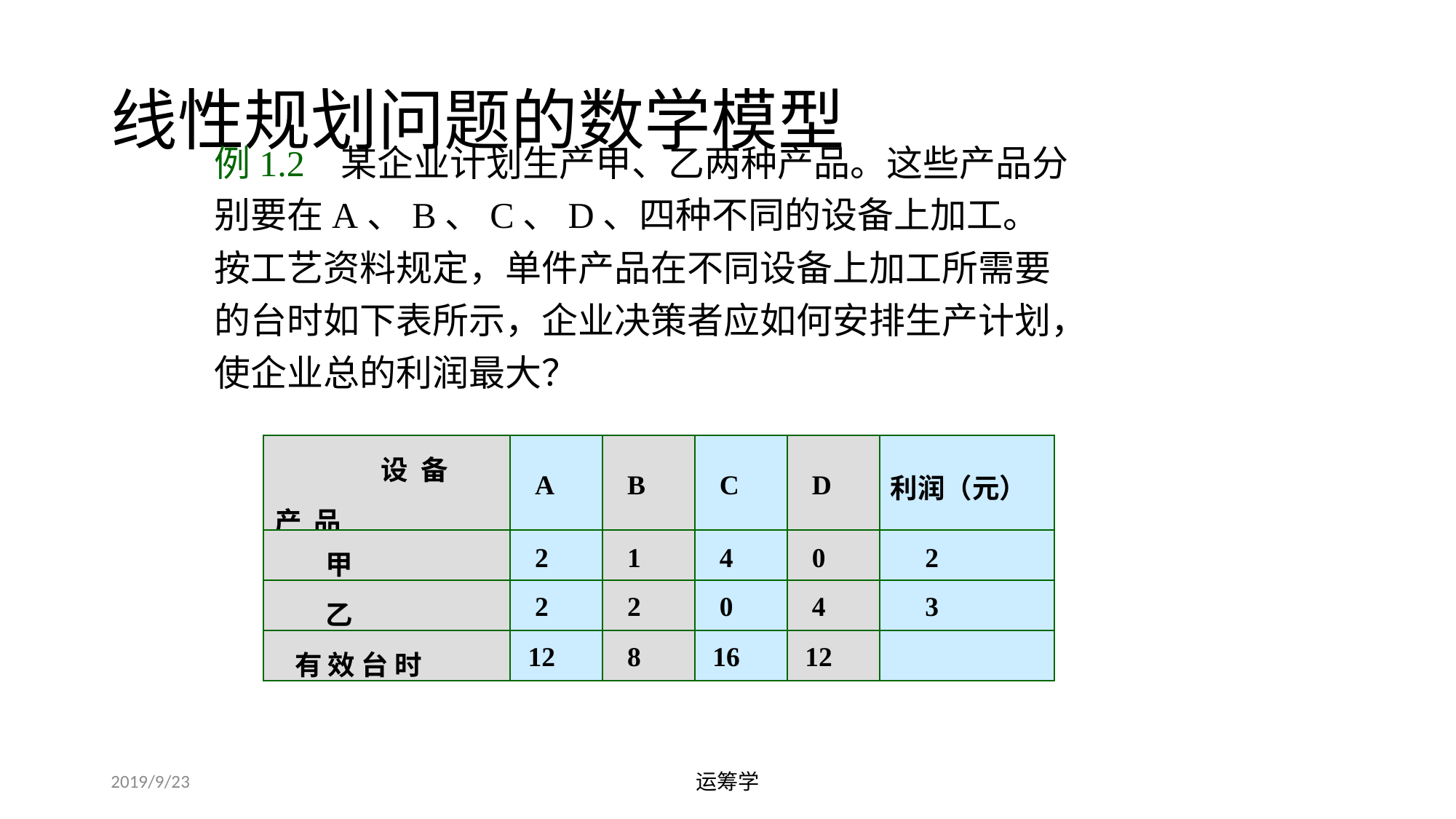

# 线性规划问题的数学模型
例1.2   某企业计划生产甲、乙两种产品。这些产品分别要在A、B、C、D、四种不同的设备上加工。按工艺资料规定，单件产品在不同设备上加工所需要的台时如下表所示，企业决策者应如何安排生产计划，使企业总的利润最大？
| 设 备 产 品 | A | B | C | D | 利润（元） |
| --- | --- | --- | --- | --- | --- |
| 甲 | 2 | 1 | 4 | 0 | 2 |
| 乙 | 2 | 2 | 0 | 4 | 3 |
| 有 效 台 时 | 12 | 8 | 16 | 12 |  |
2019/9/23
运筹学